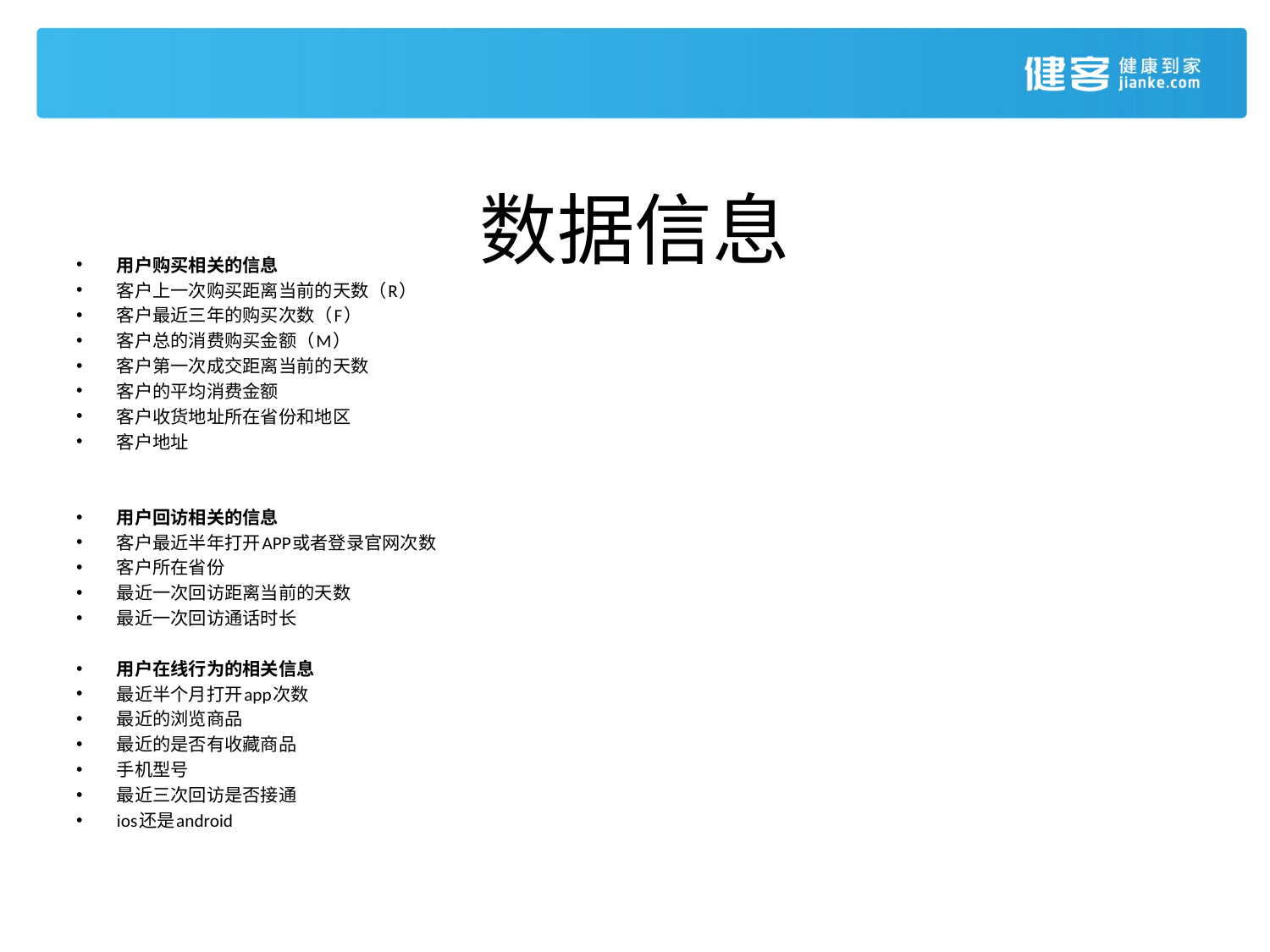

# 数据信息

用户购买相关的信息
客户上一次购买距离当前的天数（R）
客户最近三年的购买次数（F）
客户总的消费购买金额（M）
客户第一次成交距离当前的天数
客户的平均消费金额
客户收货地址所在省份和地区
客户地址

用户回访相关的信息
客户最近半年打开APP或者登录官网次数
客户所在省份
最近一次回访距离当前的天数
最近一次回访通话时长

用户在线行为的相关信息
最近半个月打开app次数
最近的浏览商品
最近的是否有收藏商品
手机型号
最近三次回访是否接通
ios还是android